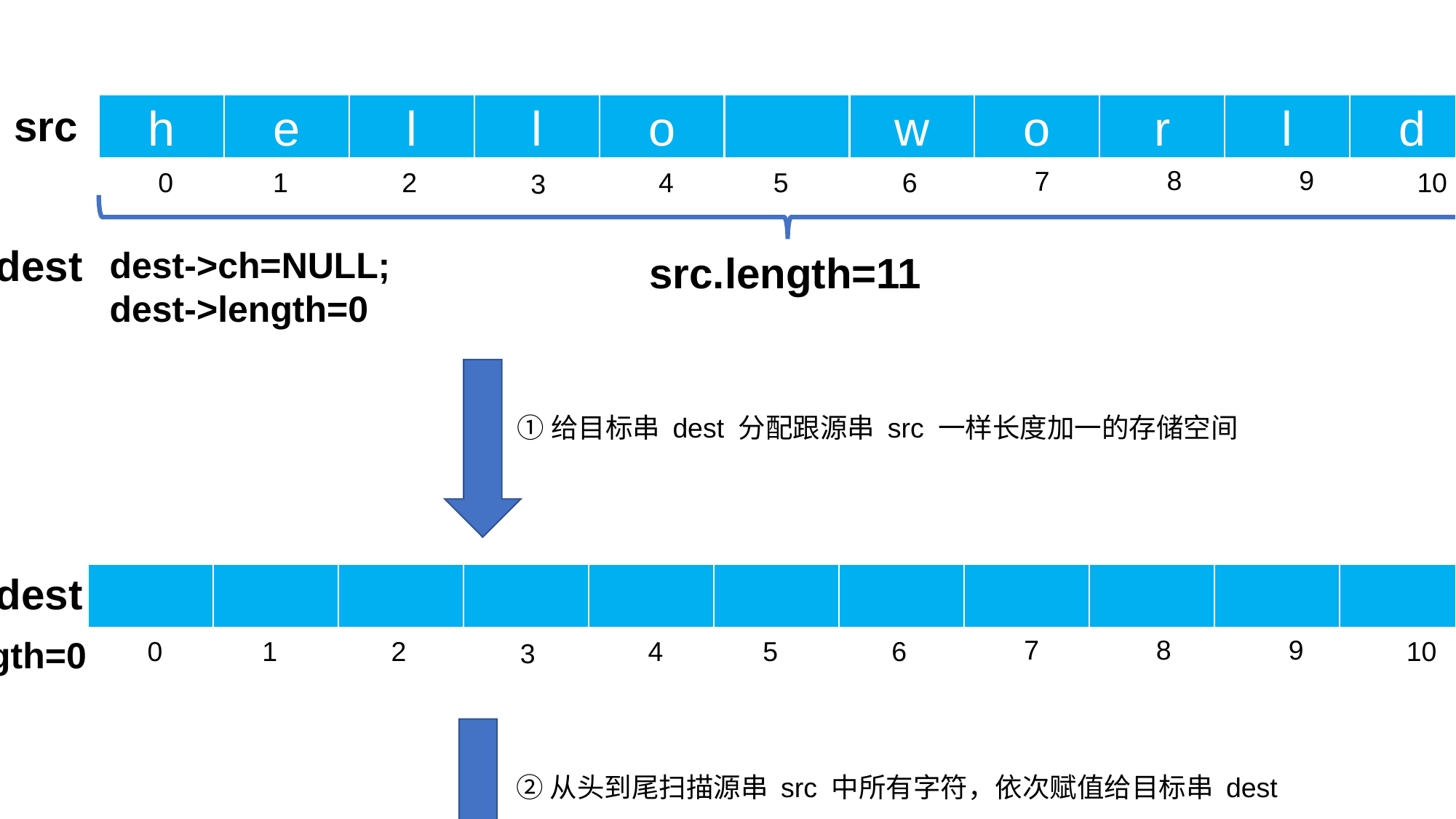

\0
src
h
e
l
l
o

w
o
r
l
d
9
11
8
7
0
1
2
4
5
6
10
3
dest
dest->ch=NULL;
dest->length=0
src.length=11

①给目标串 dest 分配跟源串 src 一样长度加一的存储空间
dest

9
11
8
dest->length=0
7
0
1
2
4
5
6
10
3

②从头到尾扫描源串 src 中所有字符，依次赋值给目标串 dest

\0
src
h
e
l
l
o

w
o
r
l
d
3
9
11
8
7
0
1
2
4
5
6
10
dest
\0
h
e
l
l
o

w
o
r
l
d
9
11
8
dest->length=0
7
0
1
2
4
5
6
10
3

③修改目标串 dest 的长度 length 跟源串 src 的一样
dest
\0
h
e
l
l
o

w
o
r
l
d
dest->length=11
9
11
8
7
0
1
2
4
5
6
10
3
length=11